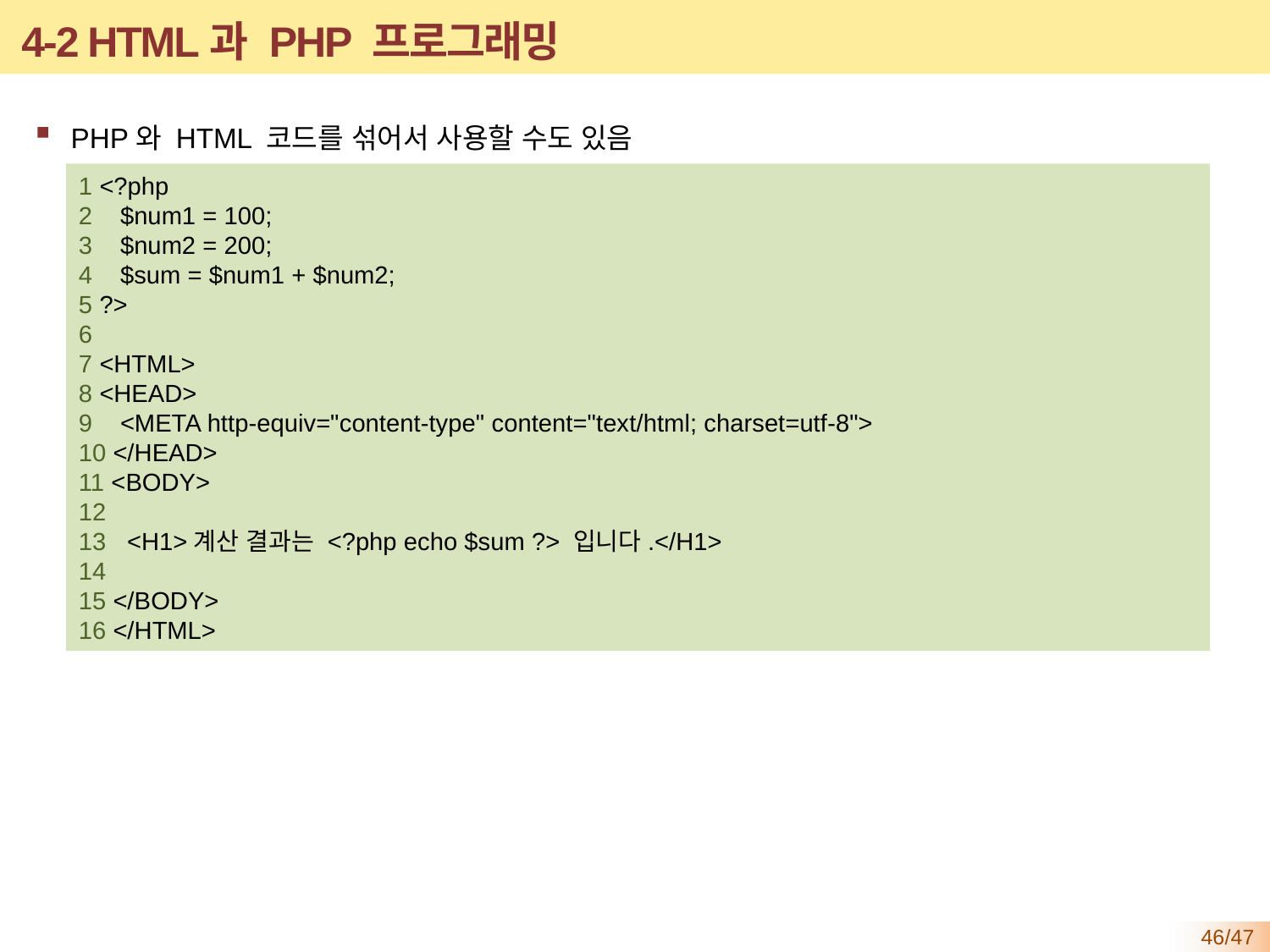

# 4-2 HTML과 PHP 프로그래밍
PHP와 HTML 코드를 섞어서 사용할 수도 있음
1 <?php
2    $num1 = 100;
3    $num2 = 200;
4    $sum = $num1 + $num2;
5 ?>
6
7 <HTML>
8 <HEAD>
9    <META http-equiv="content-type" content="text/html; charset=utf-8">
10 </HEAD>
11 <BODY>
12
13   <H1>계산 결과는 <?php echo $sum ?> 입니다.</H1>
14
15 </BODY>
16 </HTML>